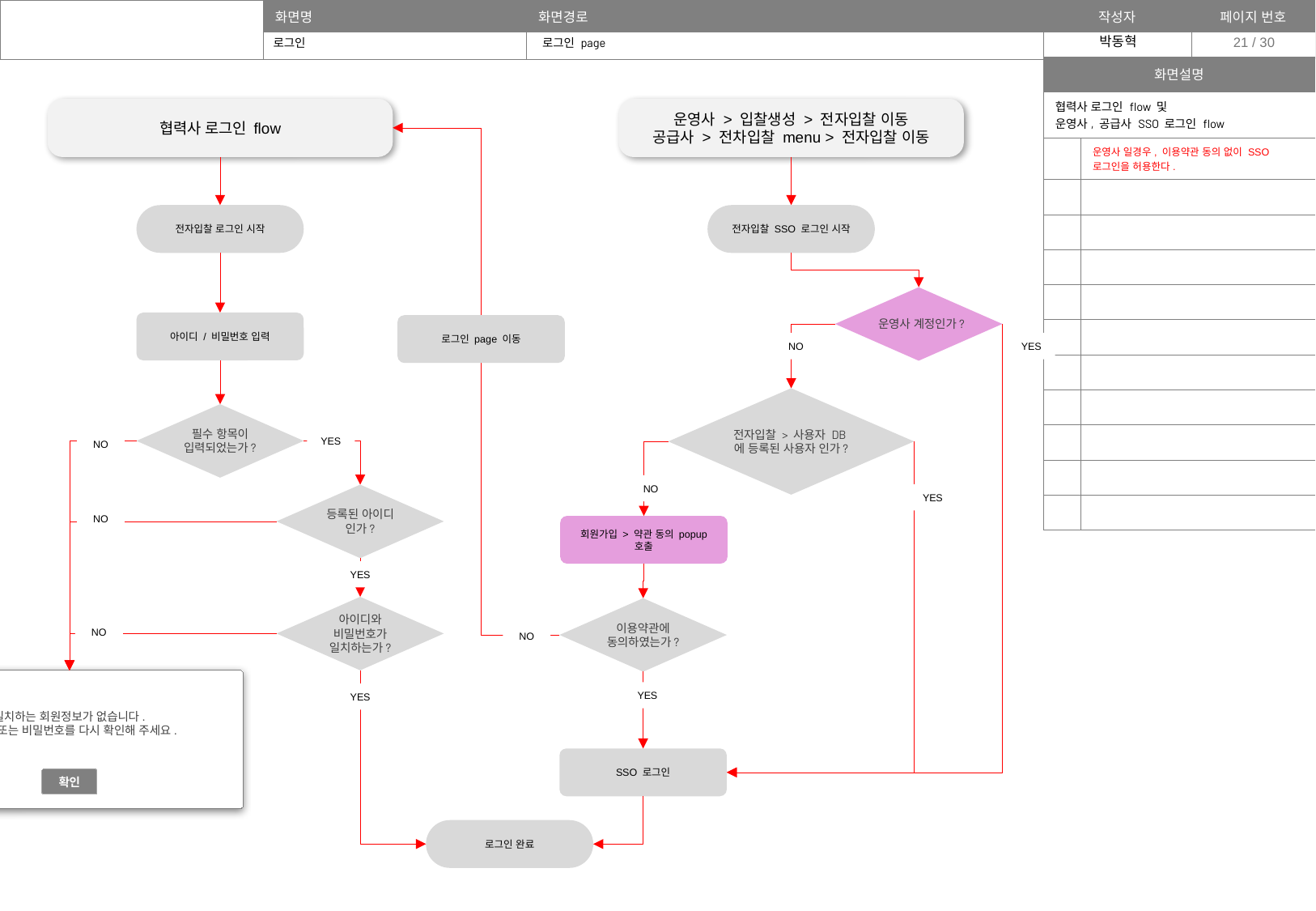

21
로그인
로그인 page
| 화면설명 |  |
| --- | --- |
| 협력사 로그인 flow 및 운영사, 공급사 SSO 로그인 flow |  |
|  | 운영사 일경우, 이용약관 동의 없이 SSO 로그인을 허용한다. |
|  |  |
|  |  |
|  |  |
|  |  |
|  |  |
|  |  |
|  |  |
|  |  |
|  |  |
|  |  |
협력사 로그인 flow
운영사 > 입찰생성 > 전자입찰 이동
공급사 > 전차입찰 menu > 전자입찰 이동
전자입찰 로그인 시작
전자입찰 SSO 로그인 시작
운영사 계정인가?
아이디 / 비밀번호 입력
로그인 page 이동
NO
YES
전자입찰 > 사용자 DB에 등록된 사용자 인가?
필수 항목이 입력되었는가?
YES
NO
NO
YES
등록된 아이디 인가?
NO
회원가입 > 약관 동의 popup 호출
YES
아이디와 비밀번호가 일치하는가?
이용약관에 동의하였는가?
NO
NO

YES
YES
일치하는 회원정보가 없습니다.
아이디 또는 비밀번호를 다시 확인해 주세요.
SSO 로그인
확인
로그인 완료